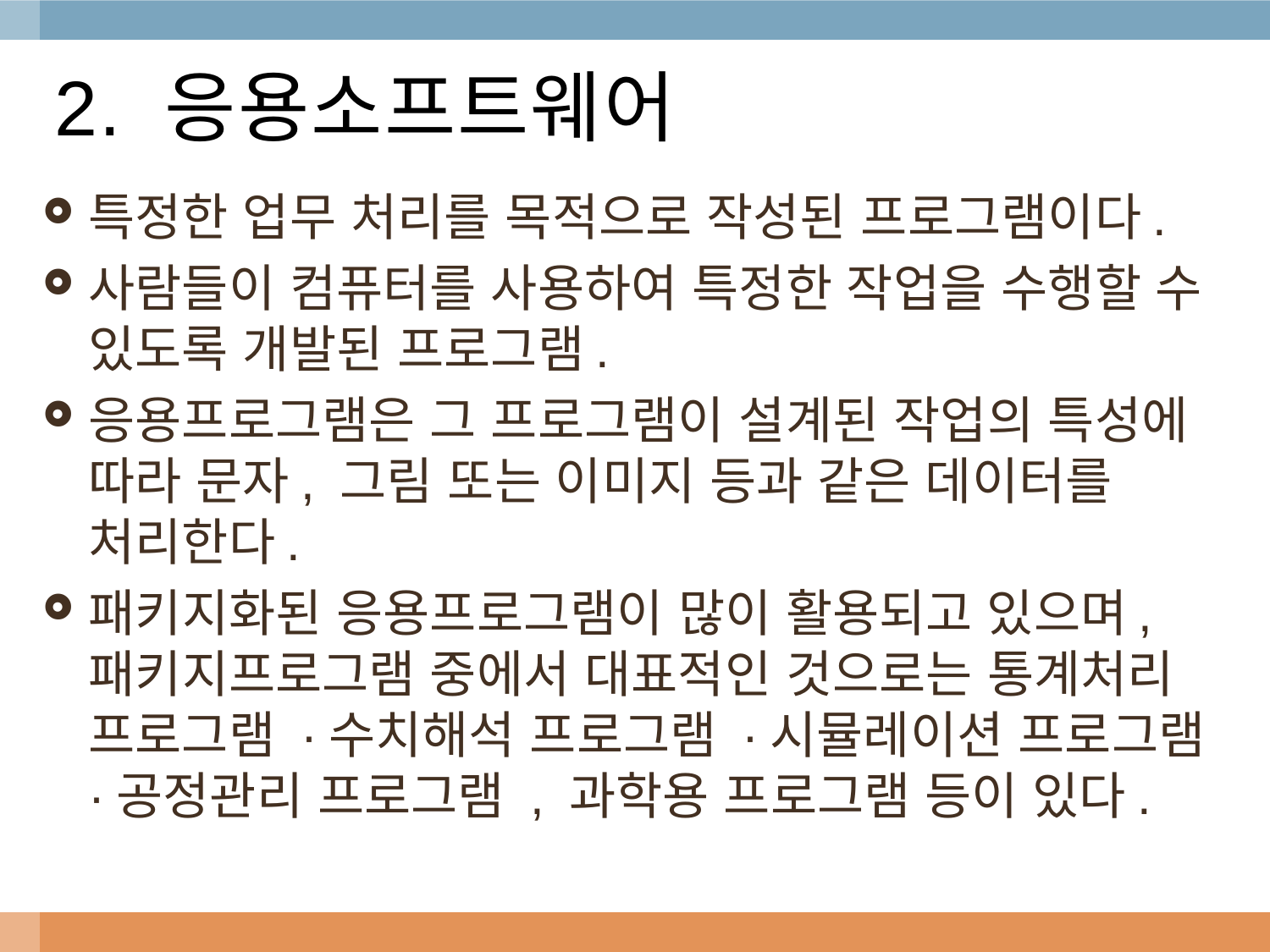

# 2. 응용소프트웨어
특정한 업무 처리를 목적으로 작성된 프로그램이다.
사람들이 컴퓨터를 사용하여 특정한 작업을 수행할 수 있도록 개발된 프로그램.
응용프로그램은 그 프로그램이 설계된 작업의 특성에 따라 문자, 그림 또는 이미지 등과 같은 데이터를 처리한다.
패키지화된 응용프로그램이 많이 활용되고 있으며, 패키지프로그램 중에서 대표적인 것으로는 통계처리 프로그램 ·수치해석 프로그램 ·시뮬레이션 프로그램 ·공정관리 프로그램 , 과학용 프로그램 등이 있다.